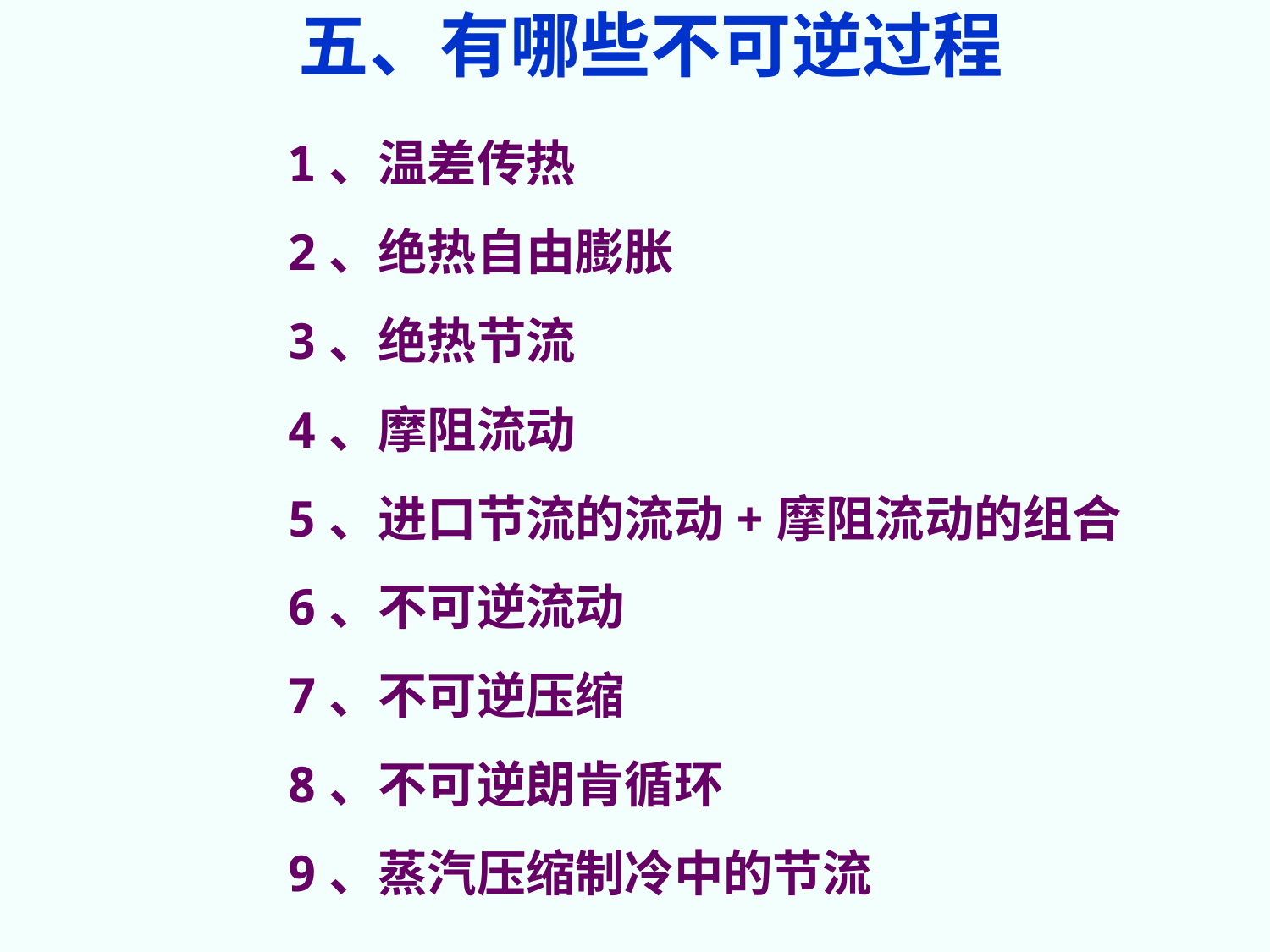

五、有哪些不可逆过程
1、温差传热
2、绝热自由膨胀
3、绝热节流
4、摩阻流动
5、进口节流的流动+摩阻流动的组合
6、不可逆流动
7、不可逆压缩
8、不可逆朗肯循环
9、蒸汽压缩制冷中的节流